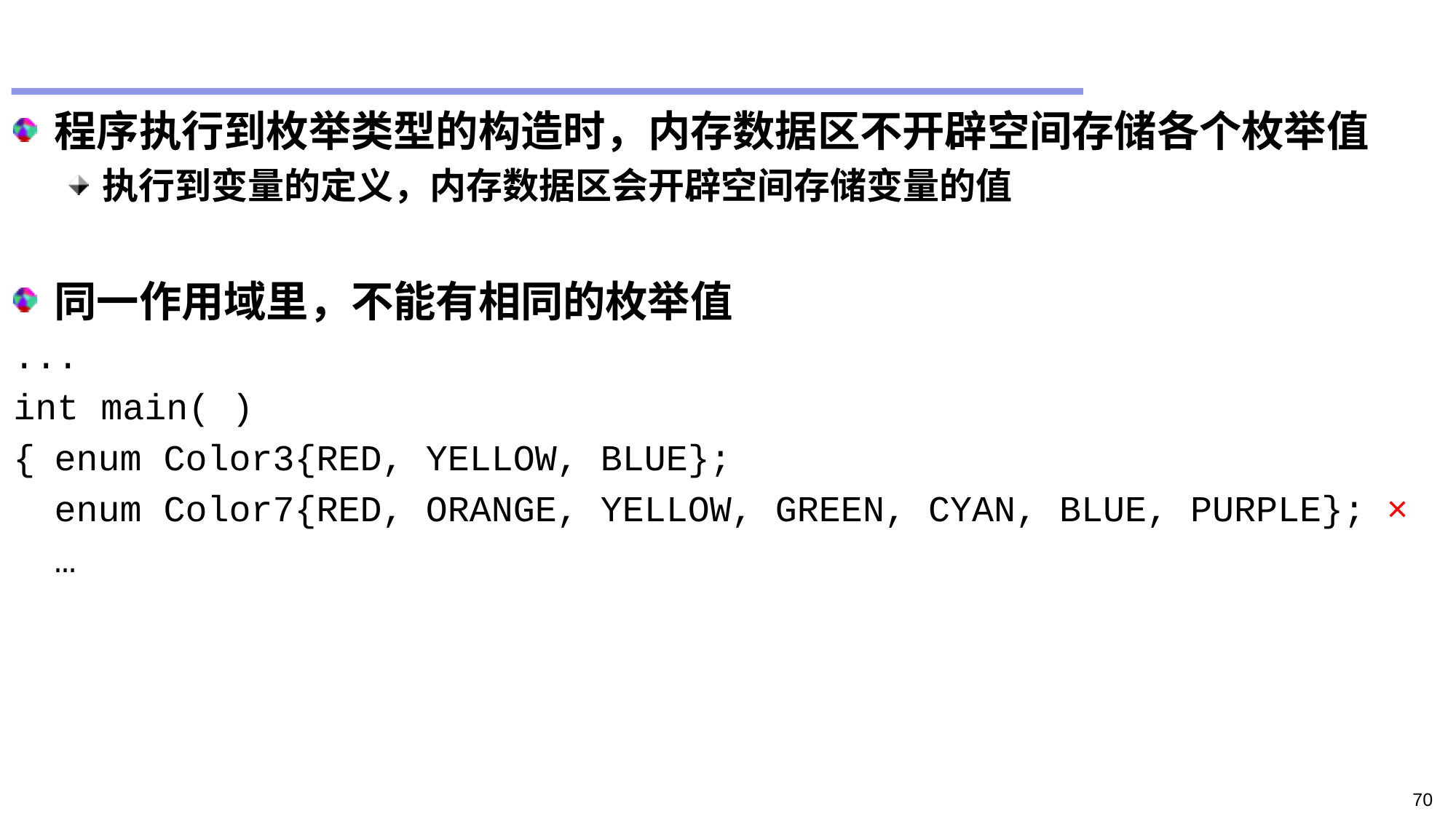

#
程序执行到枚举类型的构造时，内存数据区不开辟空间存储各个枚举值
执行到变量的定义，内存数据区会开辟空间存储变量的值

同一作用域里，不能有相同的枚举值
...
int main( )
{	enum Color3{RED, YELLOW, BLUE};
	enum Color7{RED, ORANGE, YELLOW, GREEN, CYAN, BLUE, PURPLE}; ×
	…
70